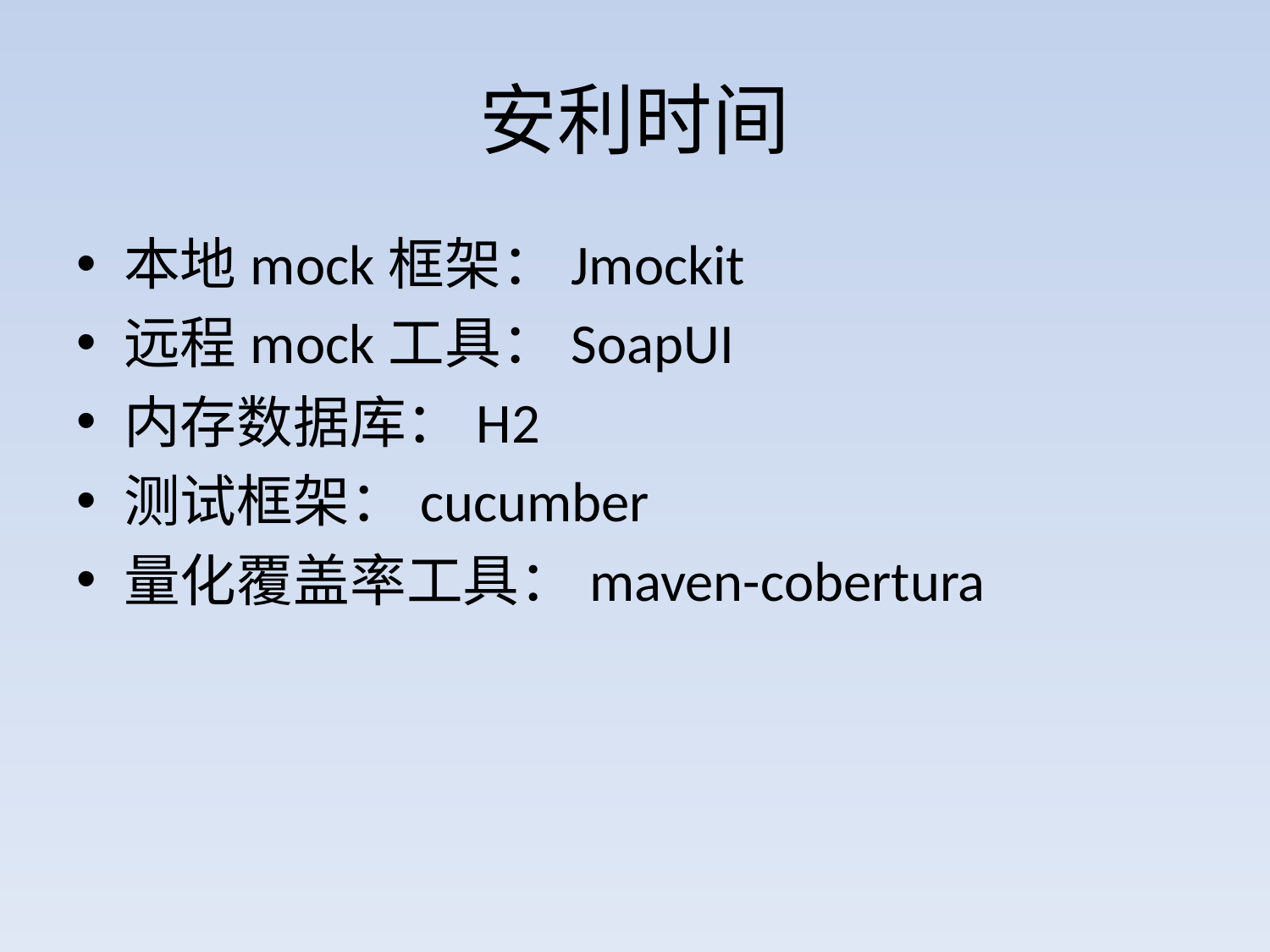

# 安利时间
本地mock框架：Jmockit
远程mock工具：SoapUI
内存数据库：H2
测试框架：cucumber
量化覆盖率工具：maven-cobertura